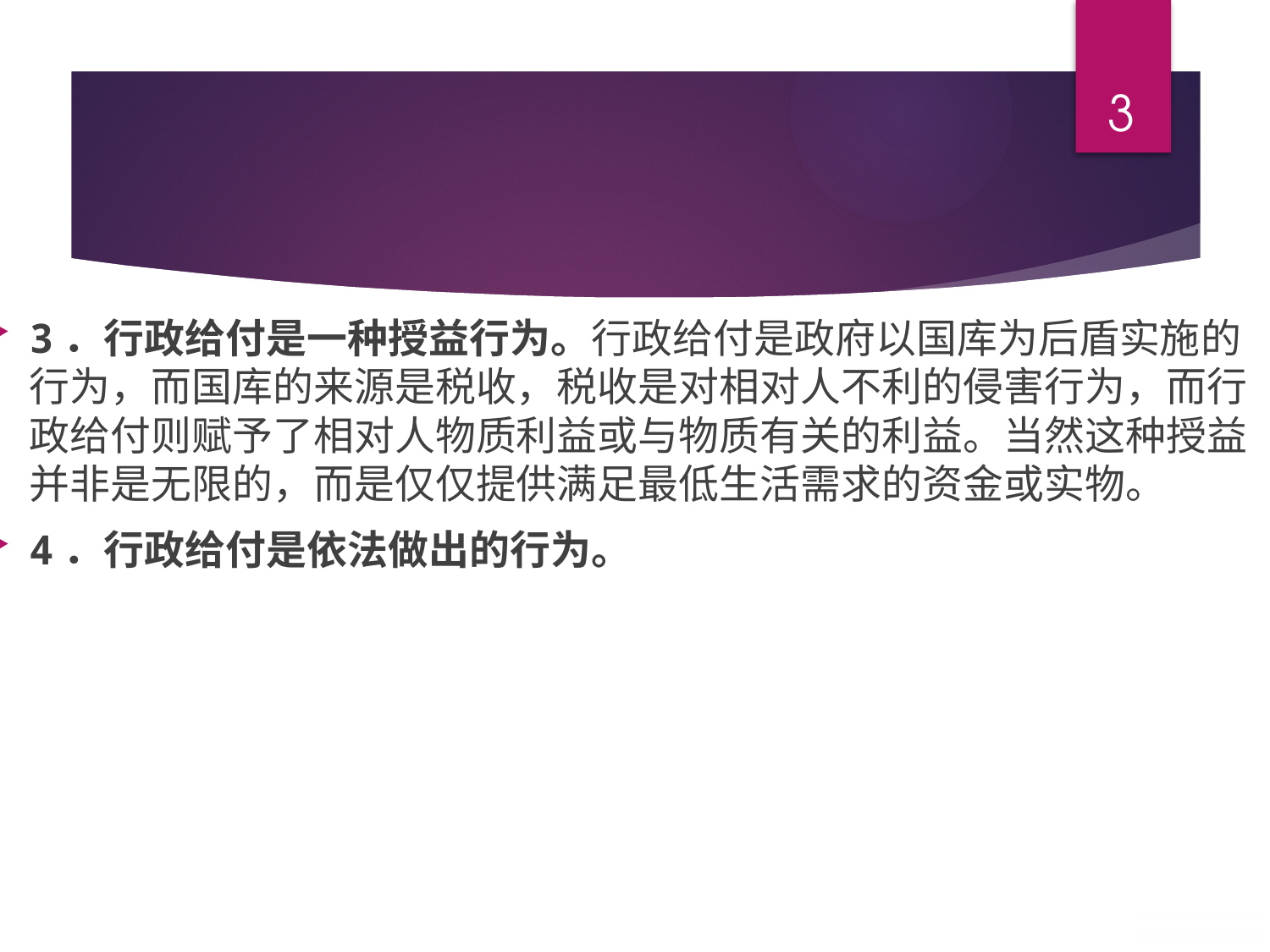

3
#
3．行政给付是一种授益行为。行政给付是政府以国库为后盾实施的行为，而国库的来源是税收，税收是对相对人不利的侵害行为，而行政给付则赋予了相对人物质利益或与物质有关的利益。当然这种授益并非是无限的，而是仅仅提供满足最低生活需求的资金或实物。
4．行政给付是依法做出的行为。